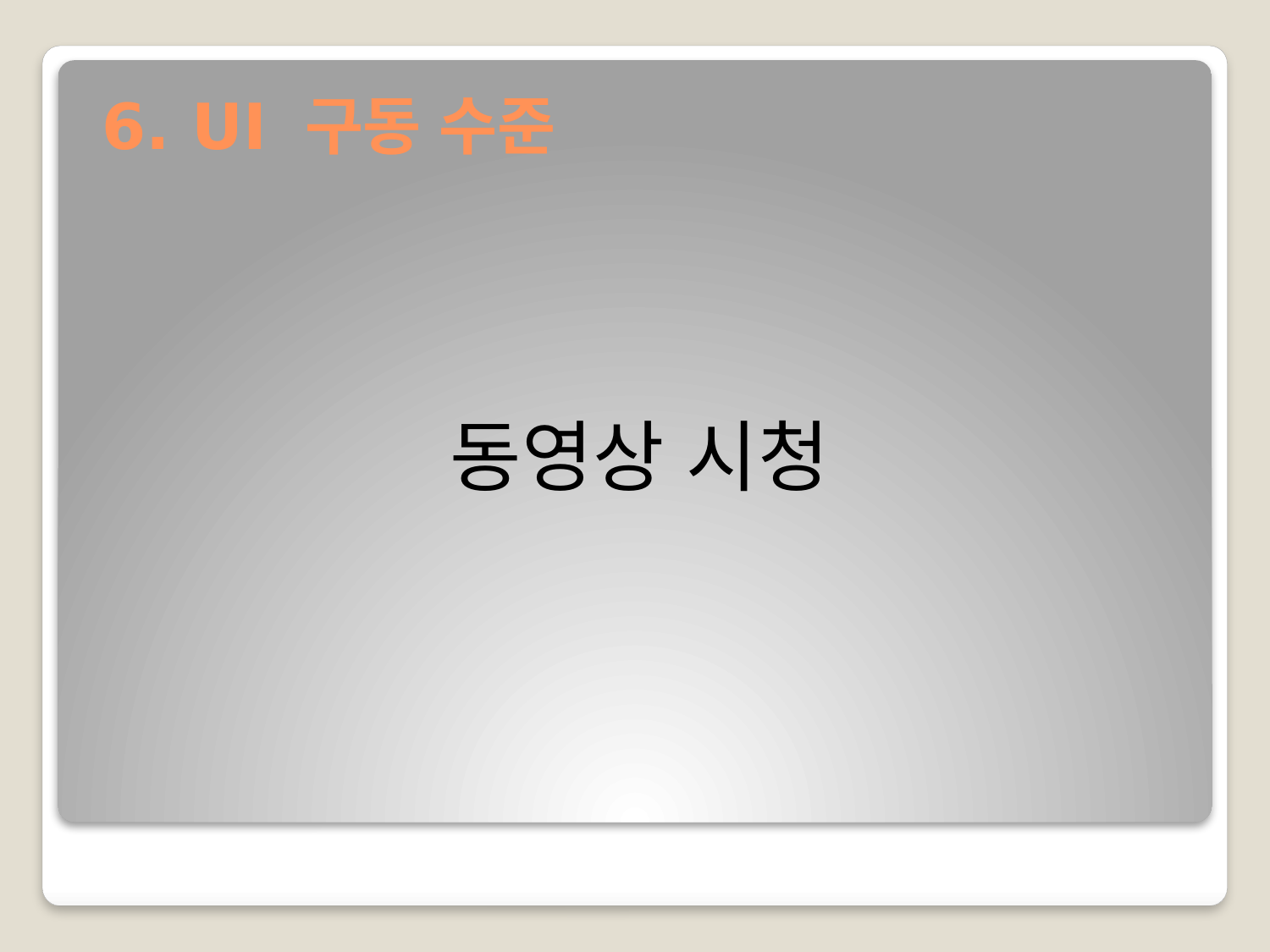

# 6. UI 구동 수준
동영상 시청